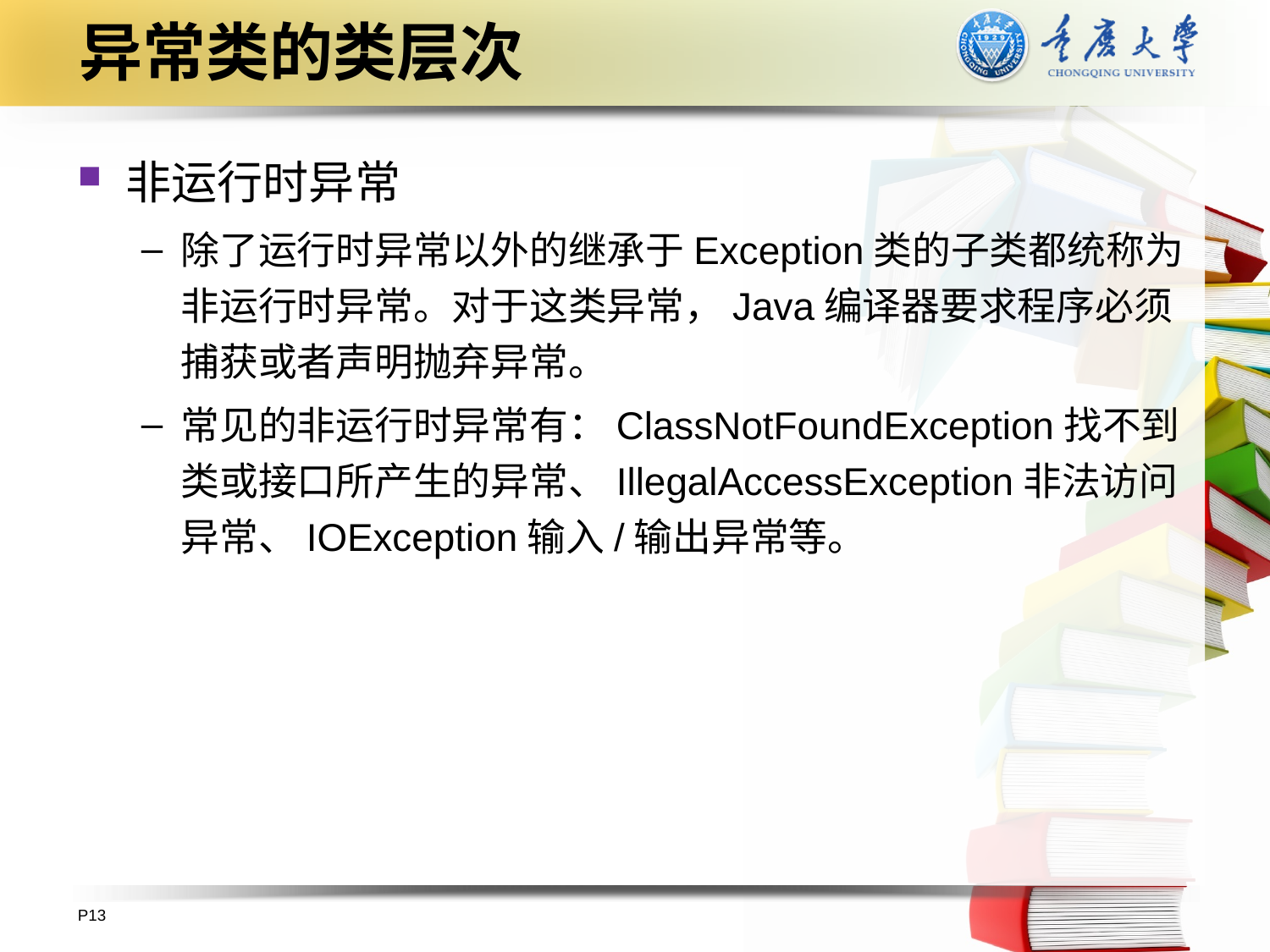

# 异常类的类层次
非运行时异常
除了运行时异常以外的继承于Exception类的子类都统称为非运行时异常。对于这类异常，Java编译器要求程序必须捕获或者声明抛弃异常。
常见的非运行时异常有：ClassNotFoundException找不到类或接口所产生的异常、IllegalAccessException非法访问异常、IOException输入/输出异常等。
P13